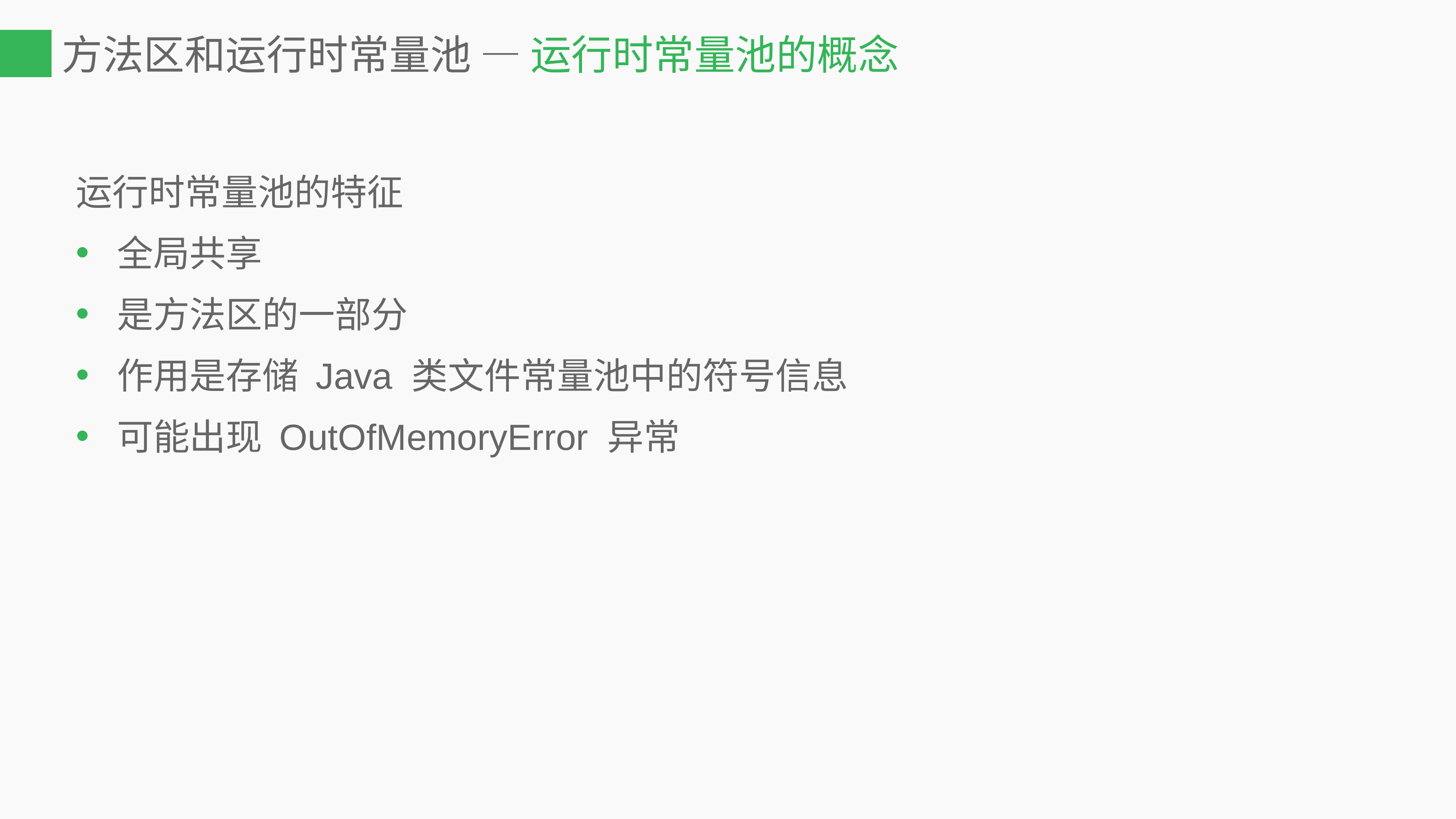

# 方法区和运行时常量池 — 运行时常量池的概念
运行时常量池的特征
全局共享
是方法区的一部分
作用是存储 Java 类文件常量池中的符号信息
可能出现 OutOfMemoryError 异常